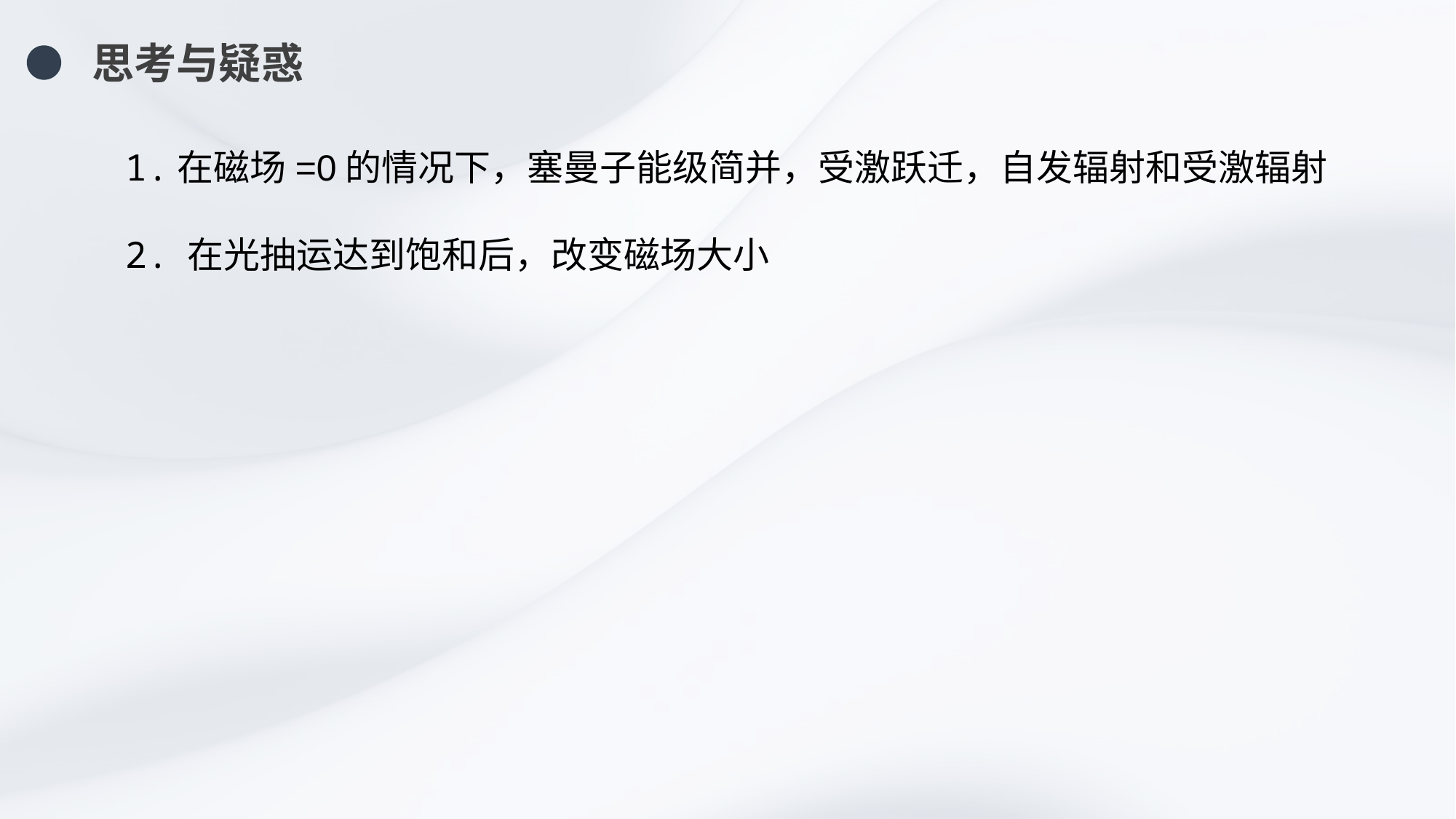

思考与疑惑

1.在磁场=0的情况下，塞曼子能级简并，受激跃迁，自发辐射和受激辐射

2. 在光抽运达到饱和后，改变磁场大小